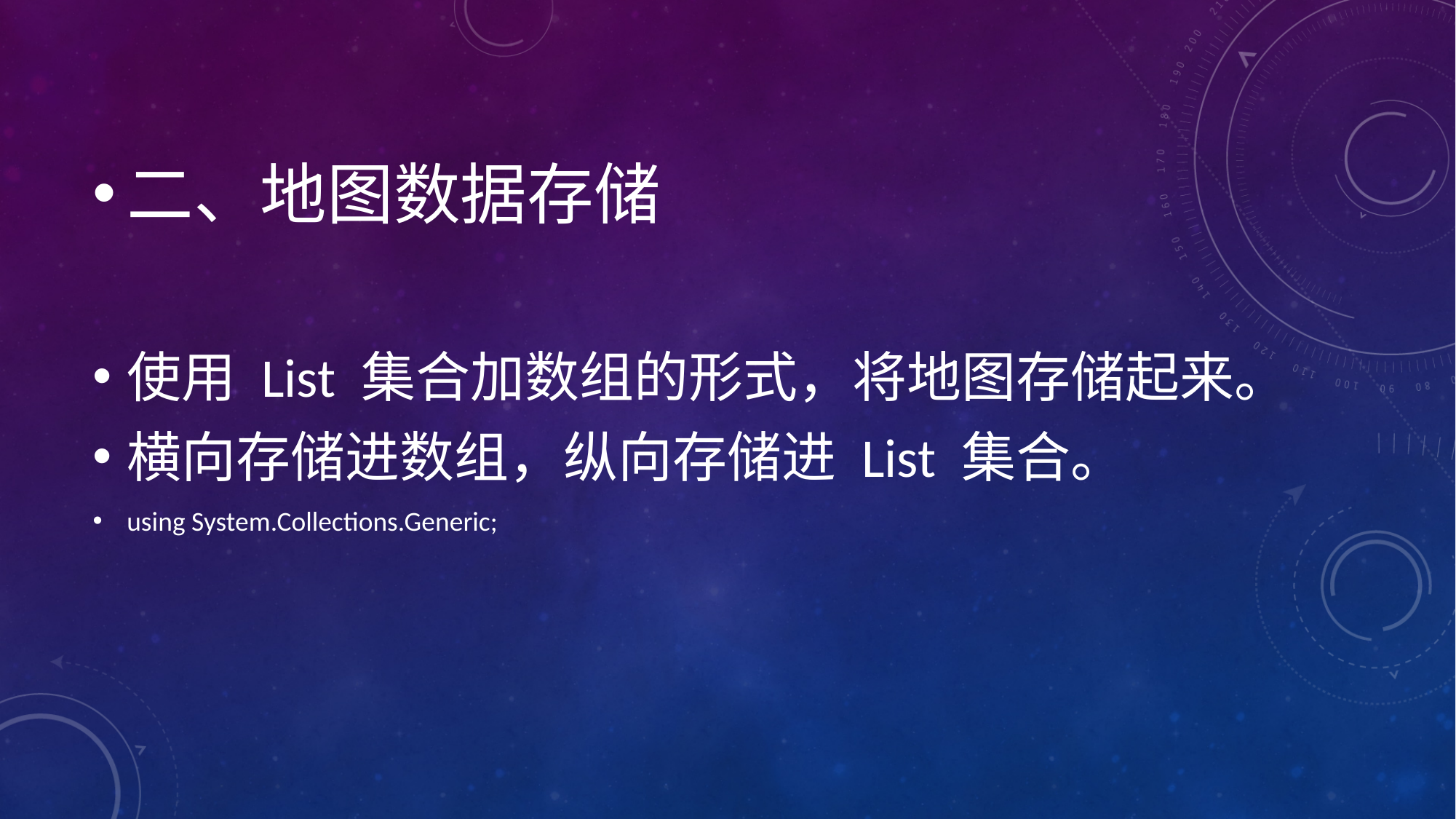

#
二、地图数据存储

使用 List 集合加数组的形式，将地图存储起来。
横向存储进数组，纵向存储进 List 集合。
using System.Collections.Generic;